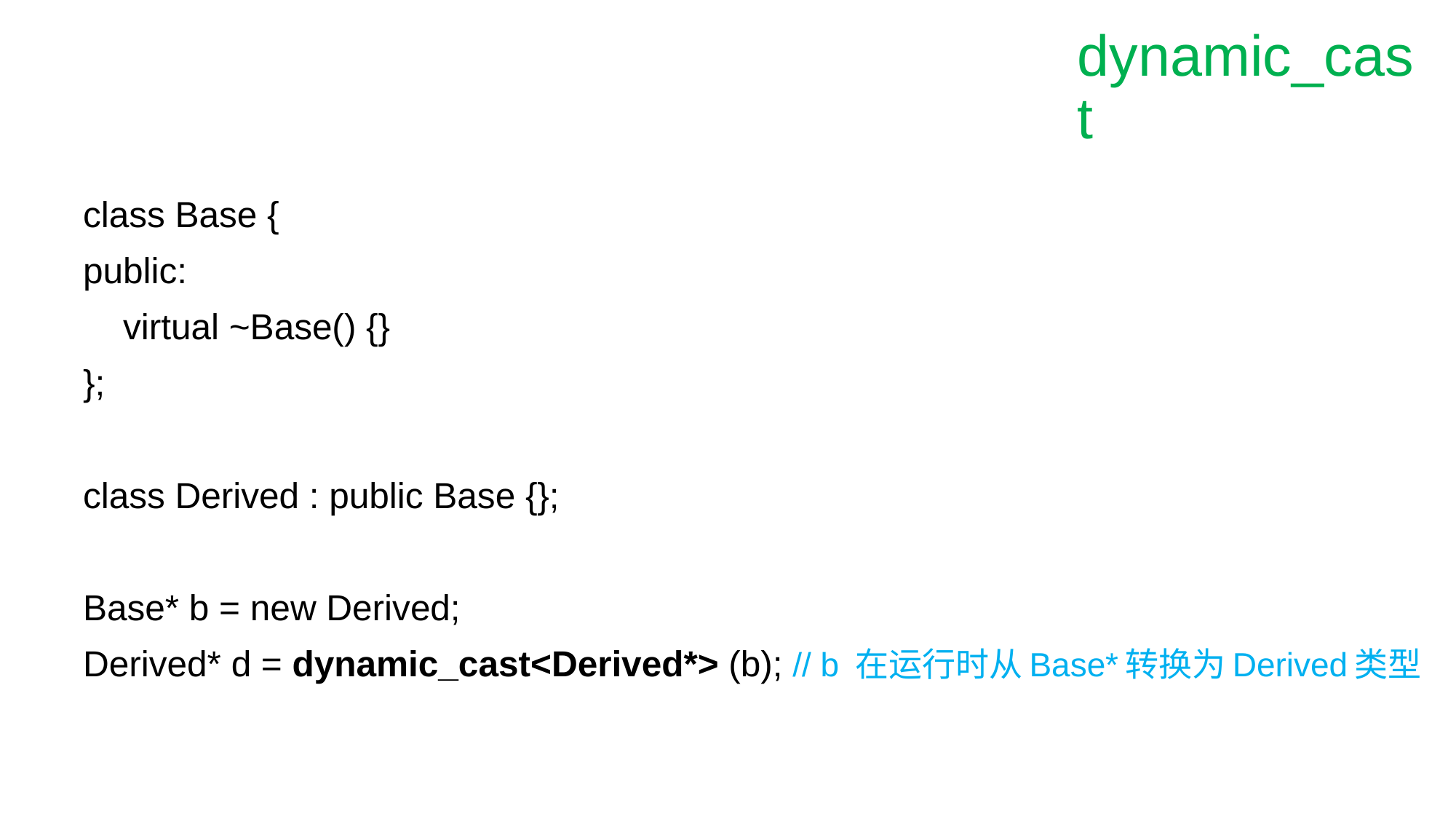

# dynamic_cast
class Base {
public:
    virtual ~Base() {}
};

class Derived : public Base {};

Base* b = new Derived;
Derived* d = dynamic_cast<Derived*> (b); // b 在运行时从Base*转换为Derived类型